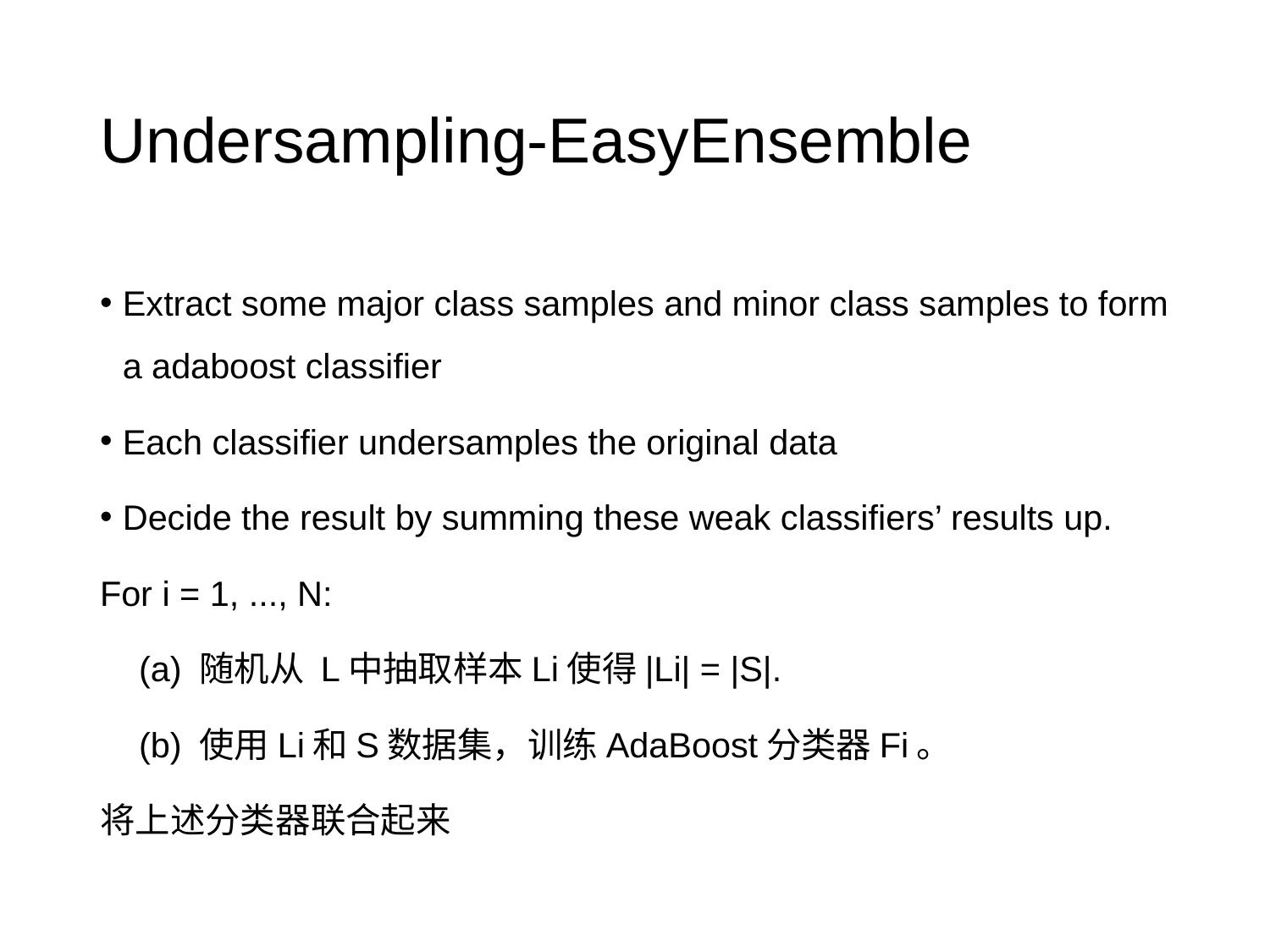

# Undersampling-EasyEnsemble
Extract some major class samples and minor class samples to form a adaboost classifier
Each classifier undersamples the original data
Decide the result by summing these weak classifiers’ results up.
For i = 1, ..., N:
    (a) 随机从 L中抽取样本Li使得|Li| = |S|.
    (b) 使用Li和S数据集，训练AdaBoost分类器Fi。
将上述分类器联合起来